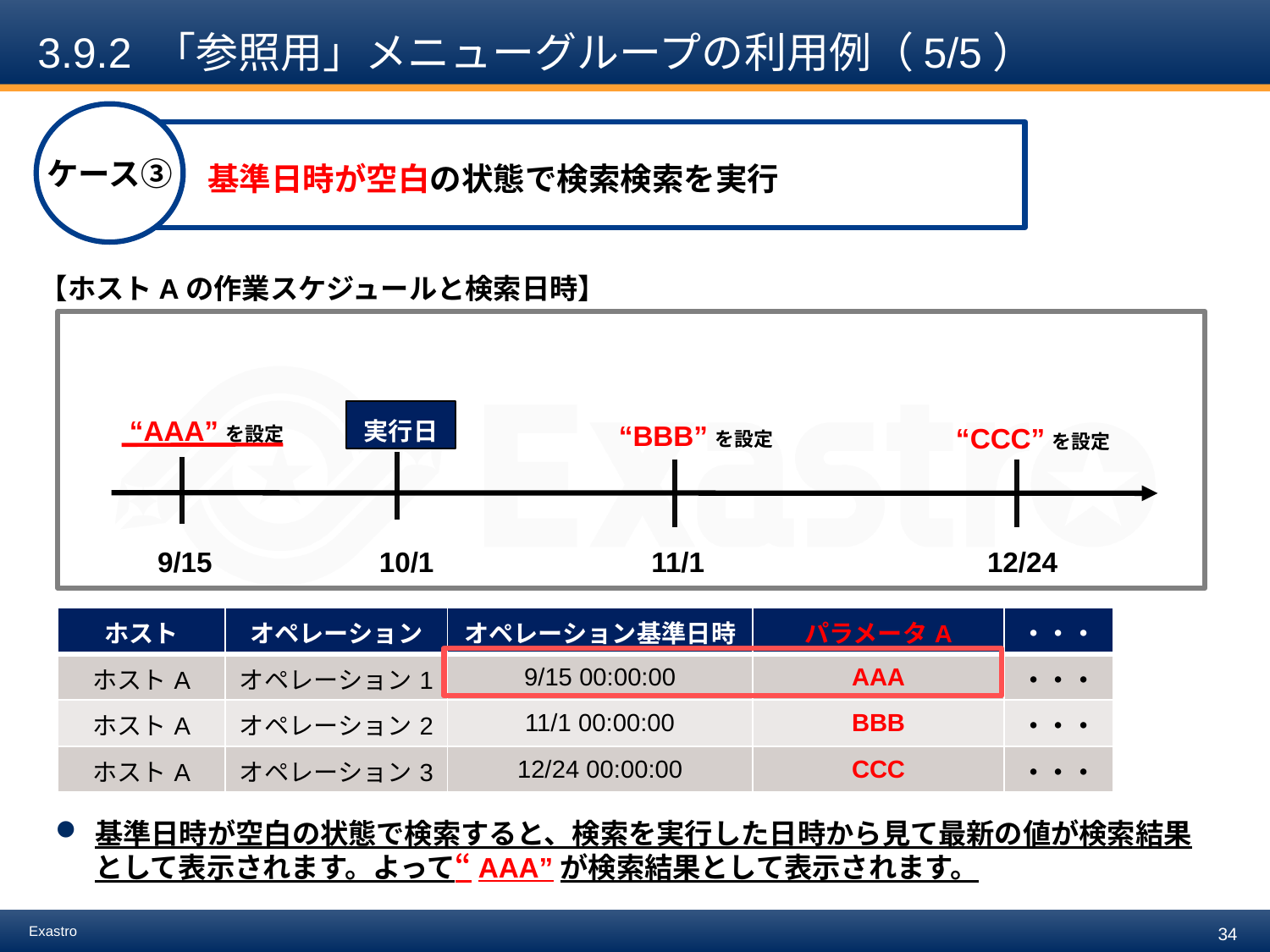

# 3.9.2 「参照用」メニューグループの利用例（5/5）
ケース③

ケース
基準日時が空白の状態で検索検索を実行
【ホストAの作業スケジュールと検索日時】

実行日
“AAA”を設定
“BBB”を設定
“CCC”を設定
9/15
10/1
11/1
12/24
| ホスト | オペレーション | オペレーション基準日時 | パラメータA | ・・・ |
| --- | --- | --- | --- | --- |
| ホストA | オペレーション1 | 9/15 00:00:00 | AAA | ・・・ |
| ホストA | オペレーション2 | 11/1 00:00:00 | BBB | ・・・ |
| ホストA | オペレーション3 | 12/24 00:00:00 | CCC | ・・・ |

結果
基準日時が空白の状態で検索すると、検索を実行した日時から見て最新の値が検索結果として表示されます。よって“AAA”が検索結果として表示されます。